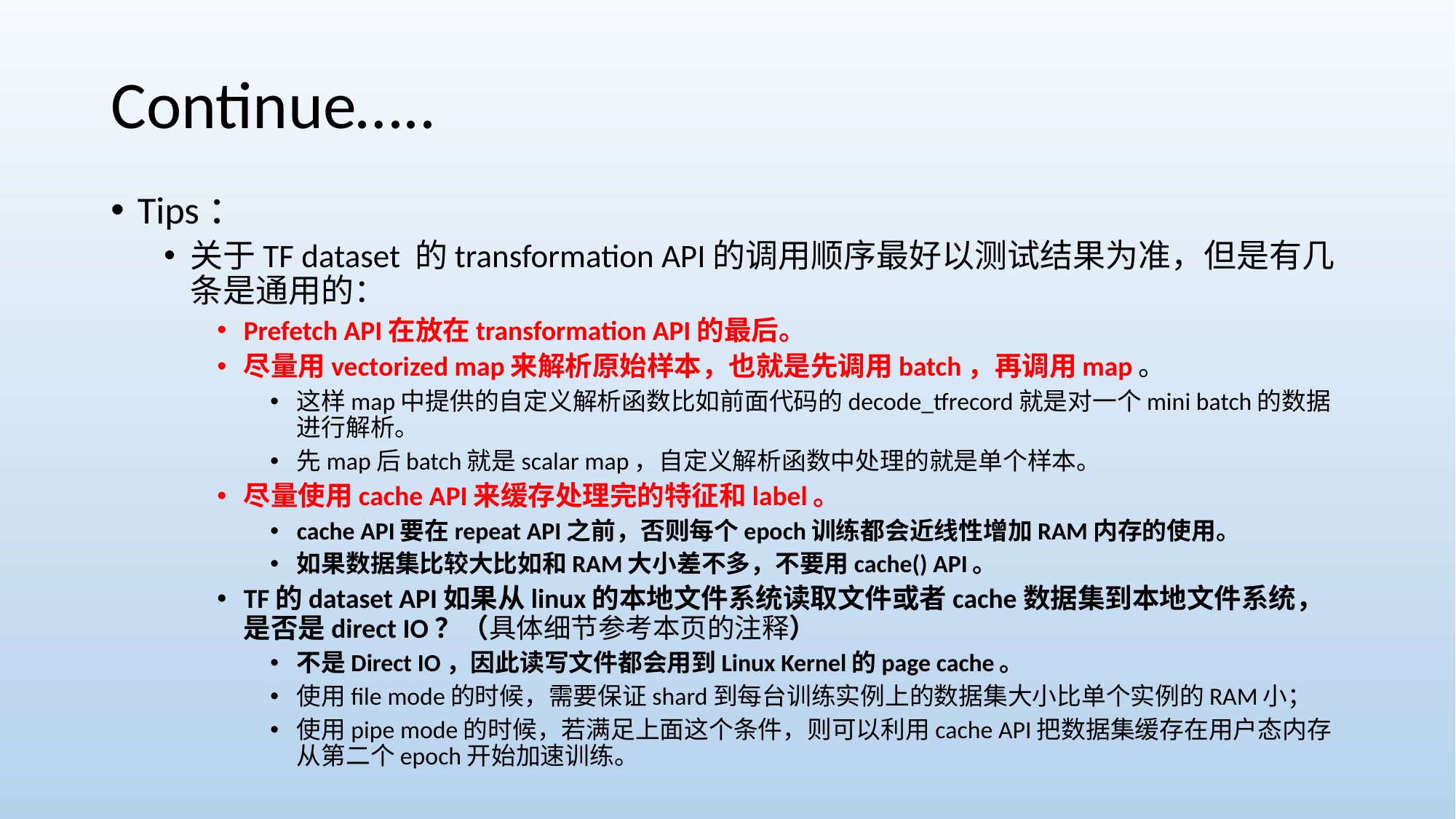

# Continue…..
Tips：
关于TF dataset 的transformation API的调用顺序最好以测试结果为准，但是有几条是通用的：
Prefetch API在放在transformation API的最后。
尽量用vectorized map来解析原始样本，也就是先调用batch，再调用map。
这样map中提供的自定义解析函数比如前面代码的decode_tfrecord就是对一个mini batch的数据进行解析。
先map后batch就是scalar map，自定义解析函数中处理的就是单个样本。
尽量使用cache API来缓存处理完的特征和label。
cache API要在repeat API之前，否则每个epoch训练都会近线性增加RAM内存的使用。
如果数据集比较大比如和RAM大小差不多，不要用cache() API。
TF的dataset API如果从linux的本地文件系统读取文件或者cache数据集到本地文件系统，是否是direct IO？（具体细节参考本页的注释）
不是Direct IO，因此读写文件都会用到Linux Kernel的page cache。
使用file mode的时候，需要保证shard到每台训练实例上的数据集大小比单个实例的RAM小；
使用pipe mode的时候，若满足上面这个条件，则可以利用cache API把数据集缓存在用户态内存从第二个epoch开始加速训练。